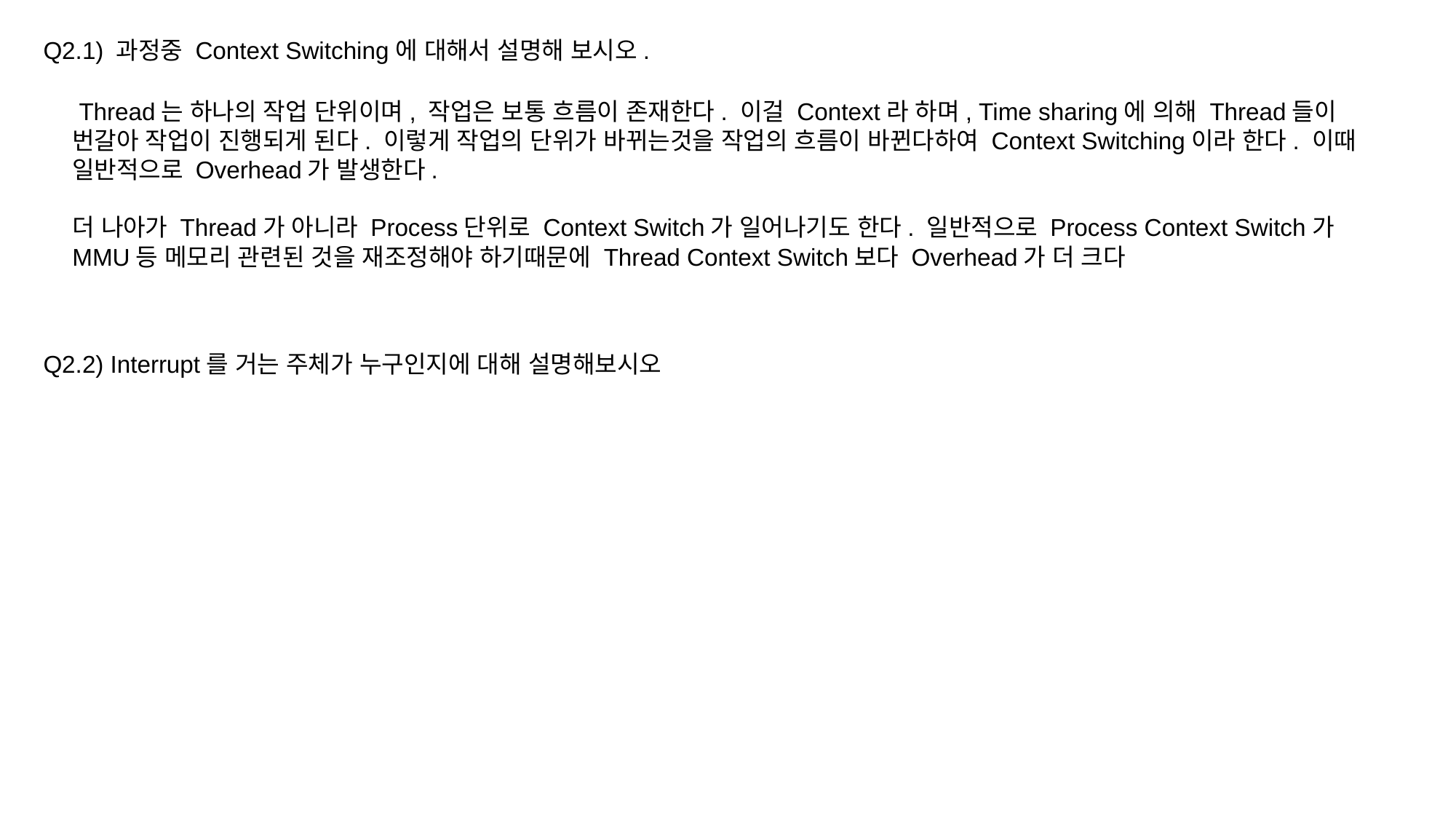

Q2.1) 과정중 Context Switching에 대해서 설명해 보시오.
 Thread는 하나의 작업 단위이며, 작업은 보통 흐름이 존재한다. 이걸 Context라 하며, Time sharing에 의해 Thread들이 번갈아 작업이 진행되게 된다. 이렇게 작업의 단위가 바뀌는것을 작업의 흐름이 바뀐다하여 Context Switching이라 한다. 이때 일반적으로 Overhead가 발생한다.

더 나아가 Thread가 아니라 Process단위로 Context Switch가 일어나기도 한다. 일반적으로 Process Context Switch가 MMU등 메모리 관련된 것을 재조정해야 하기때문에 Thread Context Switch보다 Overhead가 더 크다
Q2.2) Interrupt를 거는 주체가 누구인지에 대해 설명해보시오